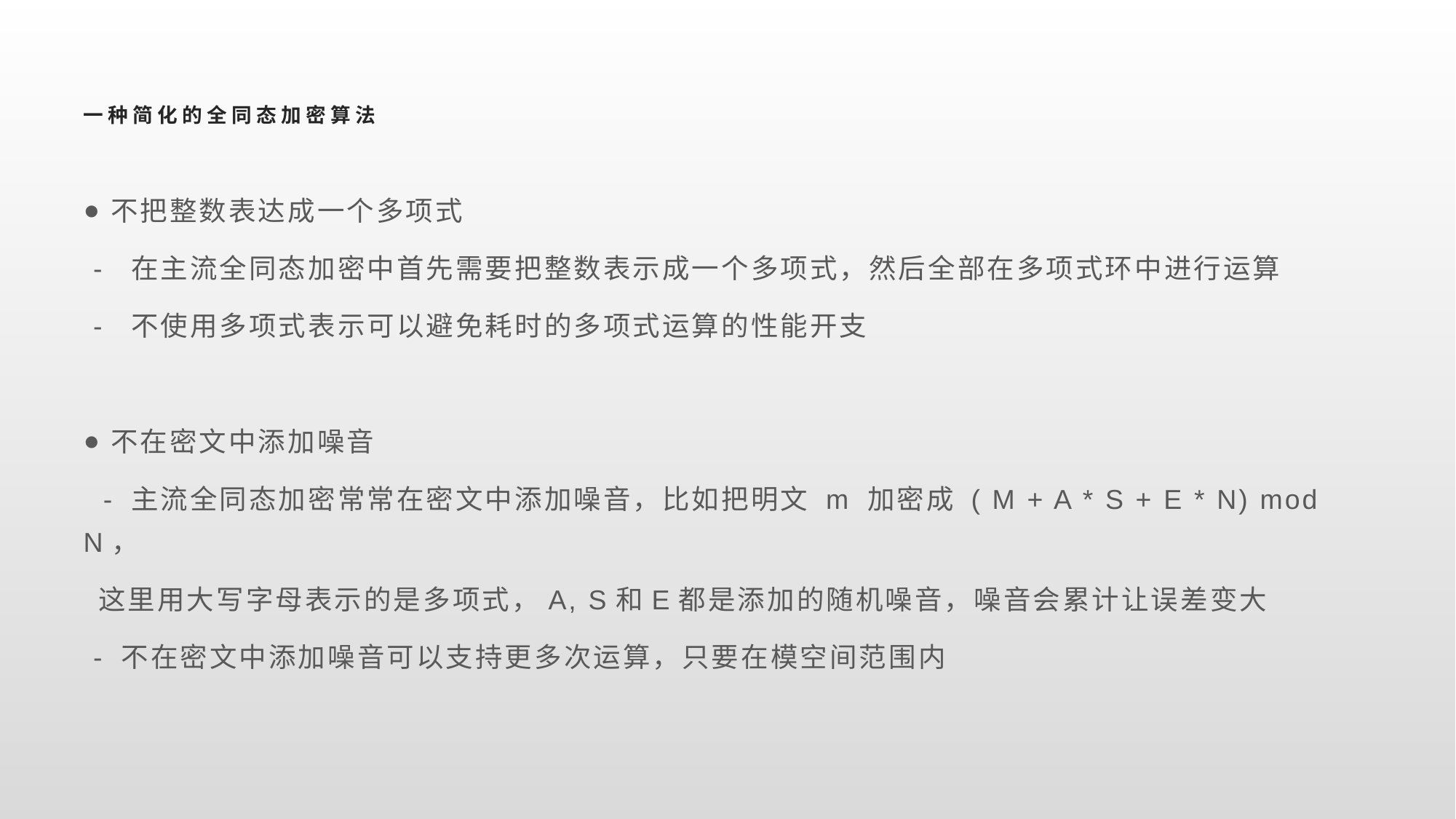

# 一种简化的全同态加密算法
不把整数表达成一个多项式
 -  在主流全同态加密中首先需要把整数表示成一个多项式，然后全部在多项式环中进行运算
 -  不使用多项式表示可以避免耗时的多项式运算的性能开支

不在密文中添加噪音
  - 主流全同态加密常常在密文中添加噪音，比如把明文 m 加密成 ( M + A * S + E * N) mod N，
 这里用大写字母表示的是多项式，A, S和E都是添加的随机噪音，噪音会累计让误差变大
 - 不在密文中添加噪音可以支持更多次运算，只要在模空间范围内